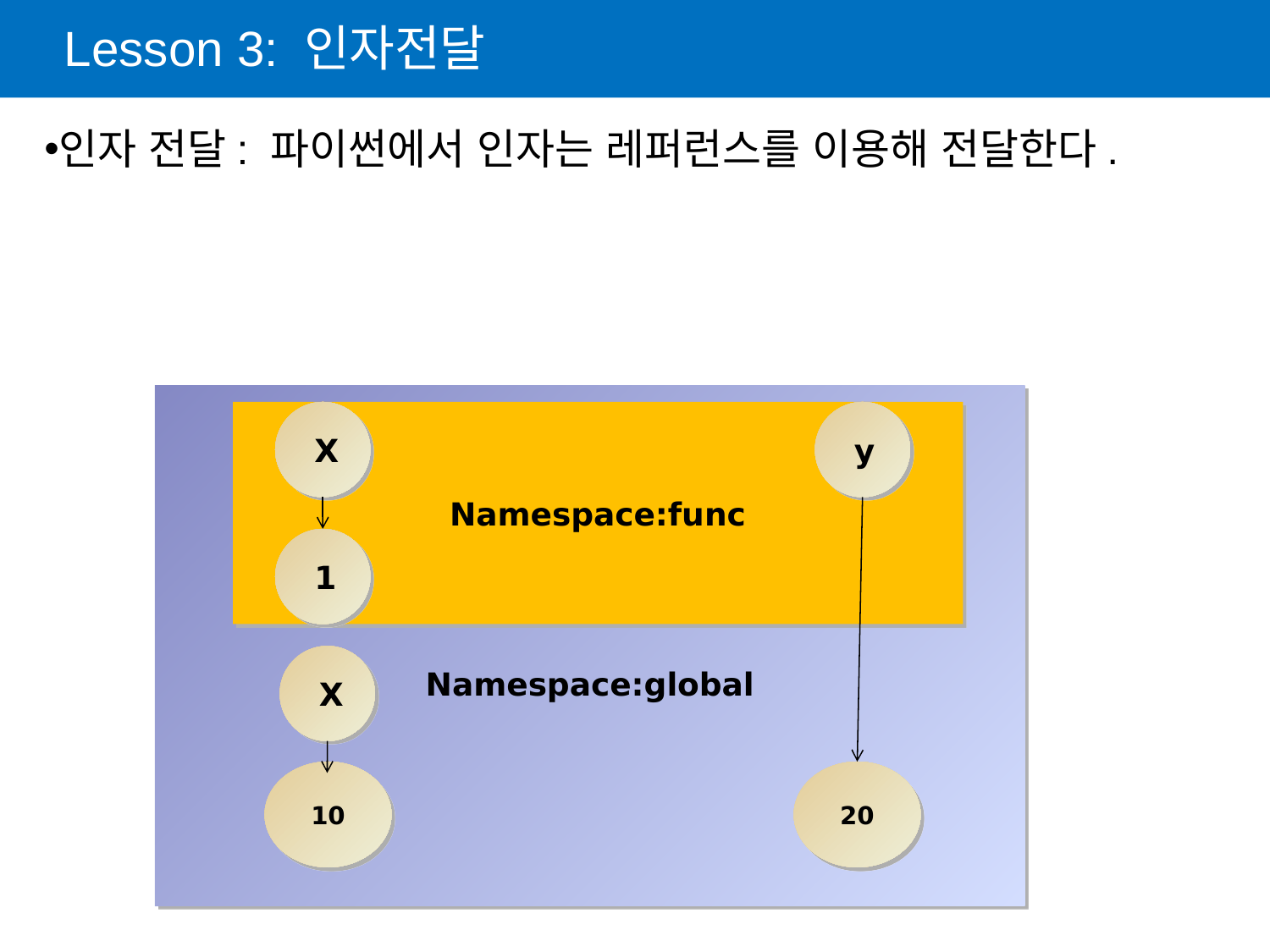

# Lesson 3: 인자전달
인자 전달: 파이썬에서 인자는 레퍼런스를 이용해 전달한다.

Namespace:global
Namespace:func
X
y

1
X
10
20